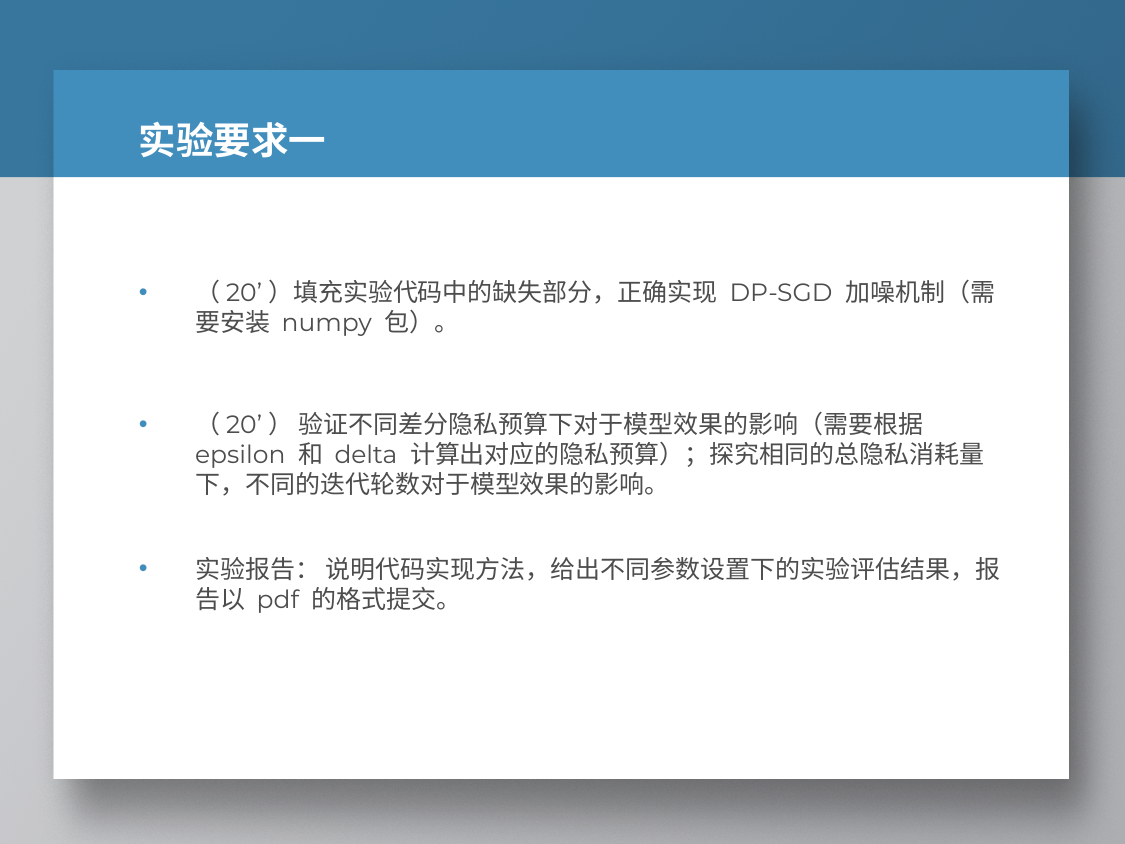

# 实验要求一
（20’）填充实验代码中的缺失部分，正确实现 DP-SGD 加噪机制（需要安装 numpy 包）。

（20’） 验证不同差分隐私预算下对于模型效果的影响（需要根据 epsilon 和 delta 计算出对应的隐私预算）；探究相同的总隐私消耗量下，不同的迭代轮数对于模型效果的影响。

实验报告： 说明代码实现方法，给出不同参数设置下的实验评估结果，报告以 pdf 的格式提交。